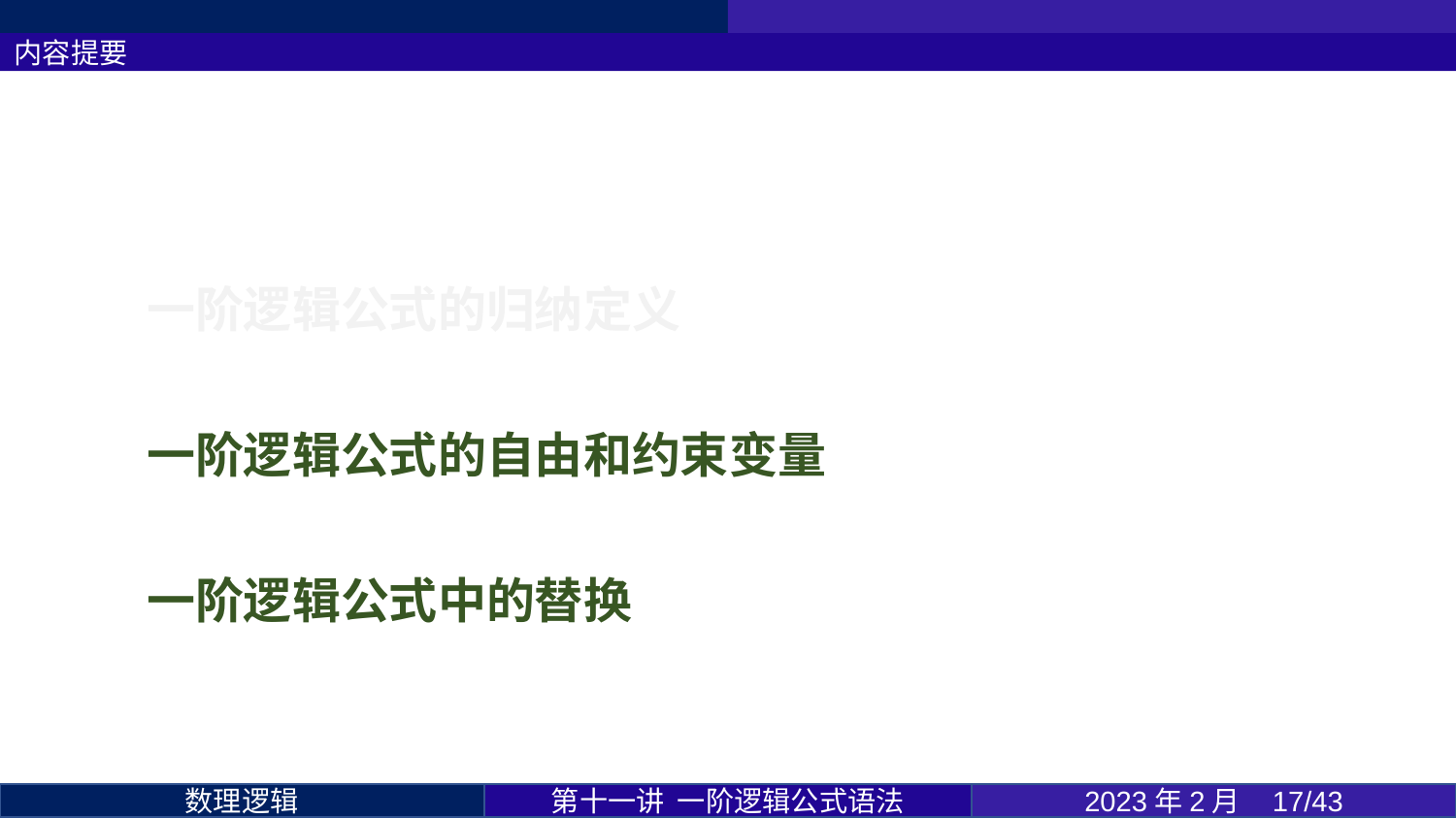

内容提要
一阶逻辑公式的归纳定义
一阶逻辑公式的自由和约束变量
一阶逻辑公式中的替换
第十一讲  一阶逻辑公式语法
2023年2月    17/43
数理逻辑